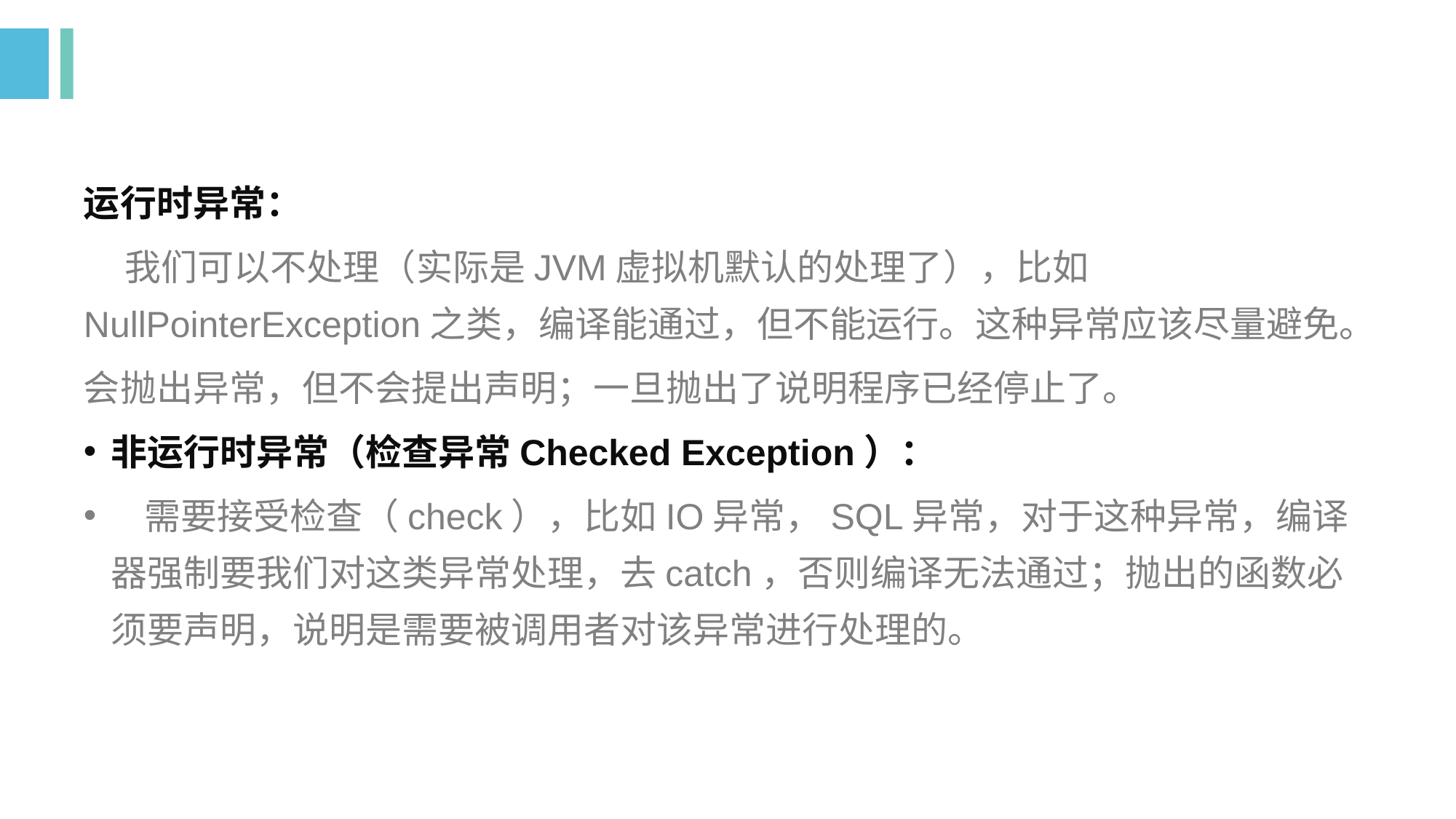

#
运行时异常：
    我们可以不处理（实际是JVM虚拟机默认的处理了），比如NullPointerException之类，编译能通过，但不能运行。这种异常应该尽量避免。
会抛出异常，但不会提出声明；一旦抛出了说明程序已经停止了。
非运行时异常（检查异常Checked Exception）：
   需要接受检查（check），比如IO异常，SQL异常，对于这种异常，编译器强制要我们对这类异常处理，去catch，否则编译无法通过；抛出的函数必须要声明，说明是需要被调用者对该异常进行处理的。